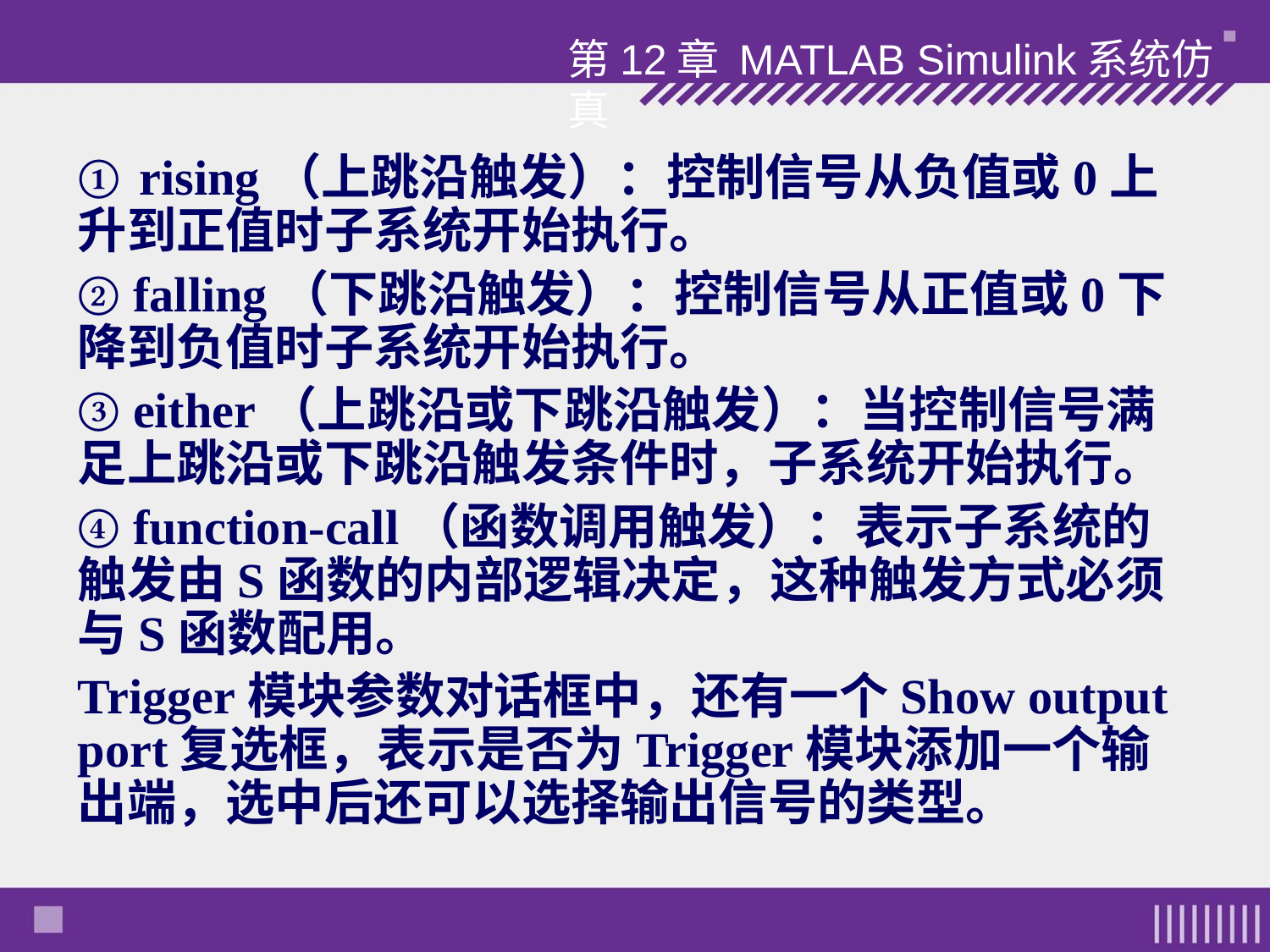

第12章 MATLAB Simulink系统仿真
① rising（上跳沿触发）：控制信号从负值或0上升到正值时子系统开始执行。
② falling（下跳沿触发）：控制信号从正值或0下降到负值时子系统开始执行。
③ either（上跳沿或下跳沿触发）：当控制信号满足上跳沿或下跳沿触发条件时，子系统开始执行。
④ function-call（函数调用触发）：表示子系统的触发由S函数的内部逻辑决定，这种触发方式必须与S函数配用。
Trigger模块参数对话框中，还有一个Show output port复选框，表示是否为Trigger模块添加一个输出端，选中后还可以选择输出信号的类型。